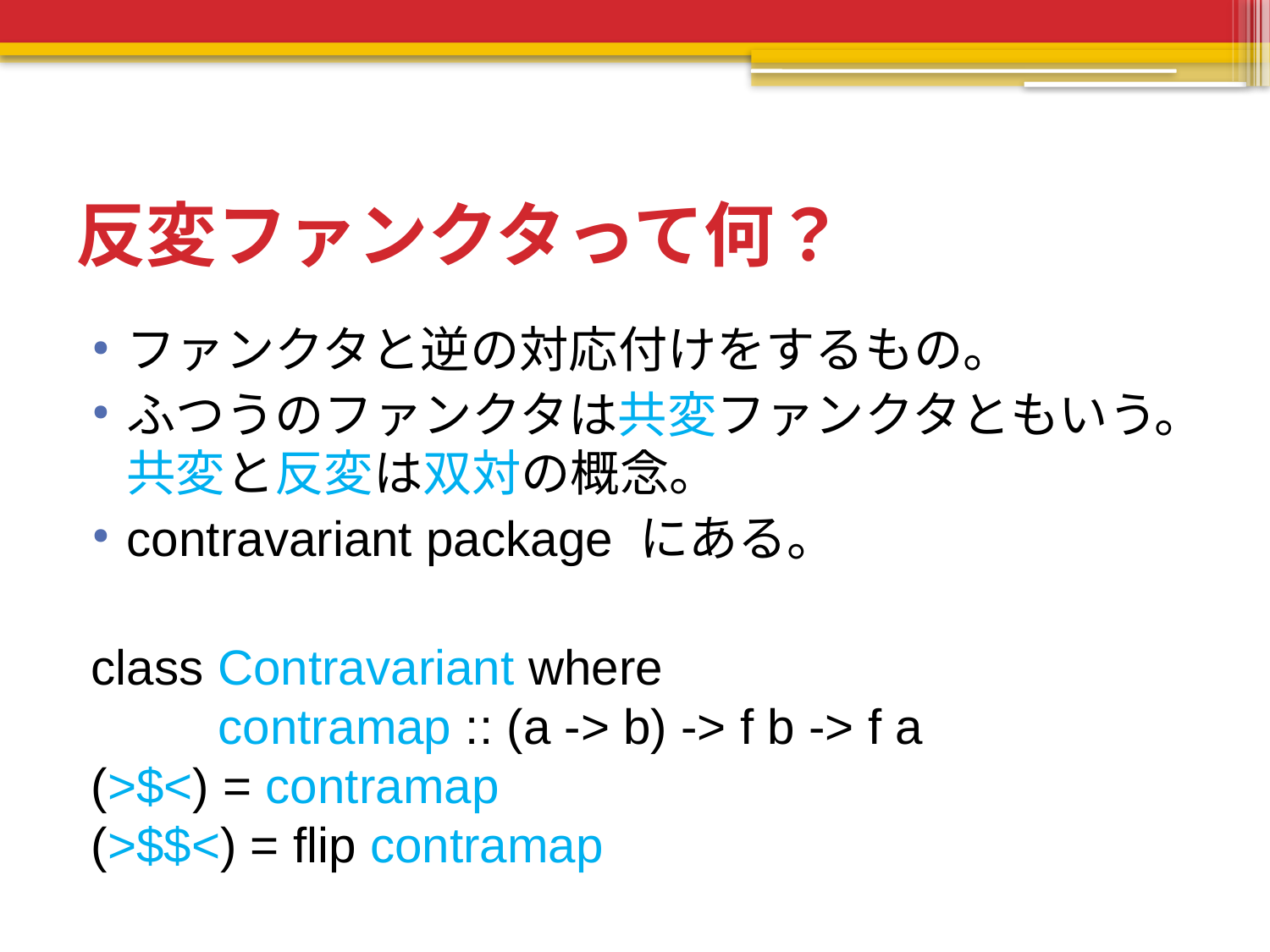

# 反変ファンクタって何？
ファンクタと逆の対応付けをするもの。
ふつうのファンクタは共変ファンクタともいう。共変と反変は双対の概念。
contravariant package にある。

class Contravariant where
	contramap :: (a -> b) -> f b -> f a
(>$<) = contramap
(>$$<) = flip contramap